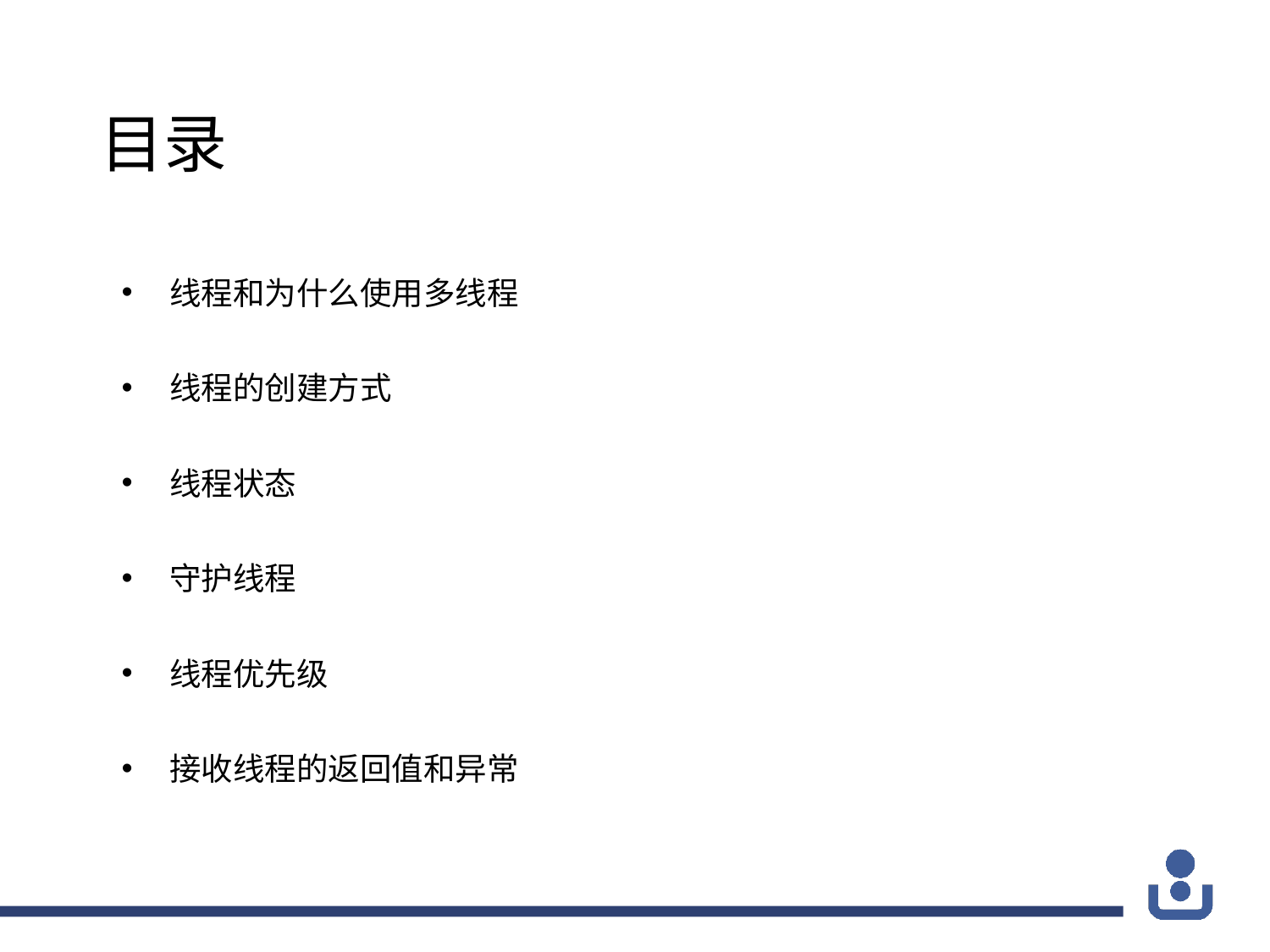

# 目录
线程和为什么使用多线程
线程的创建方式
线程状态
守护线程
线程优先级
接收线程的返回值和异常